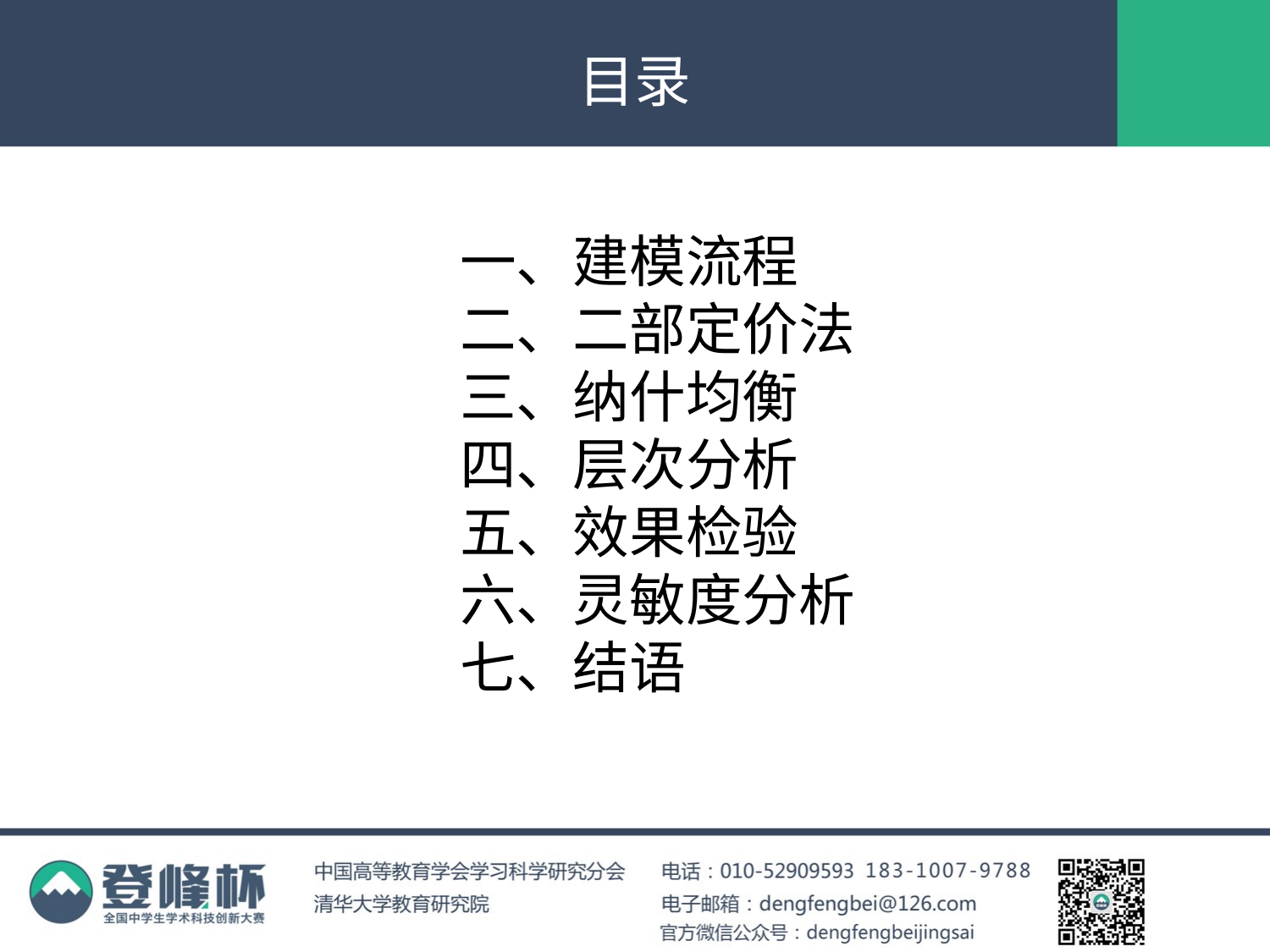

# 目录
一、建模流程
二、二部定价法
三、纳什均衡
四、层次分析
五、效果检验
六、灵敏度分析
七、结语